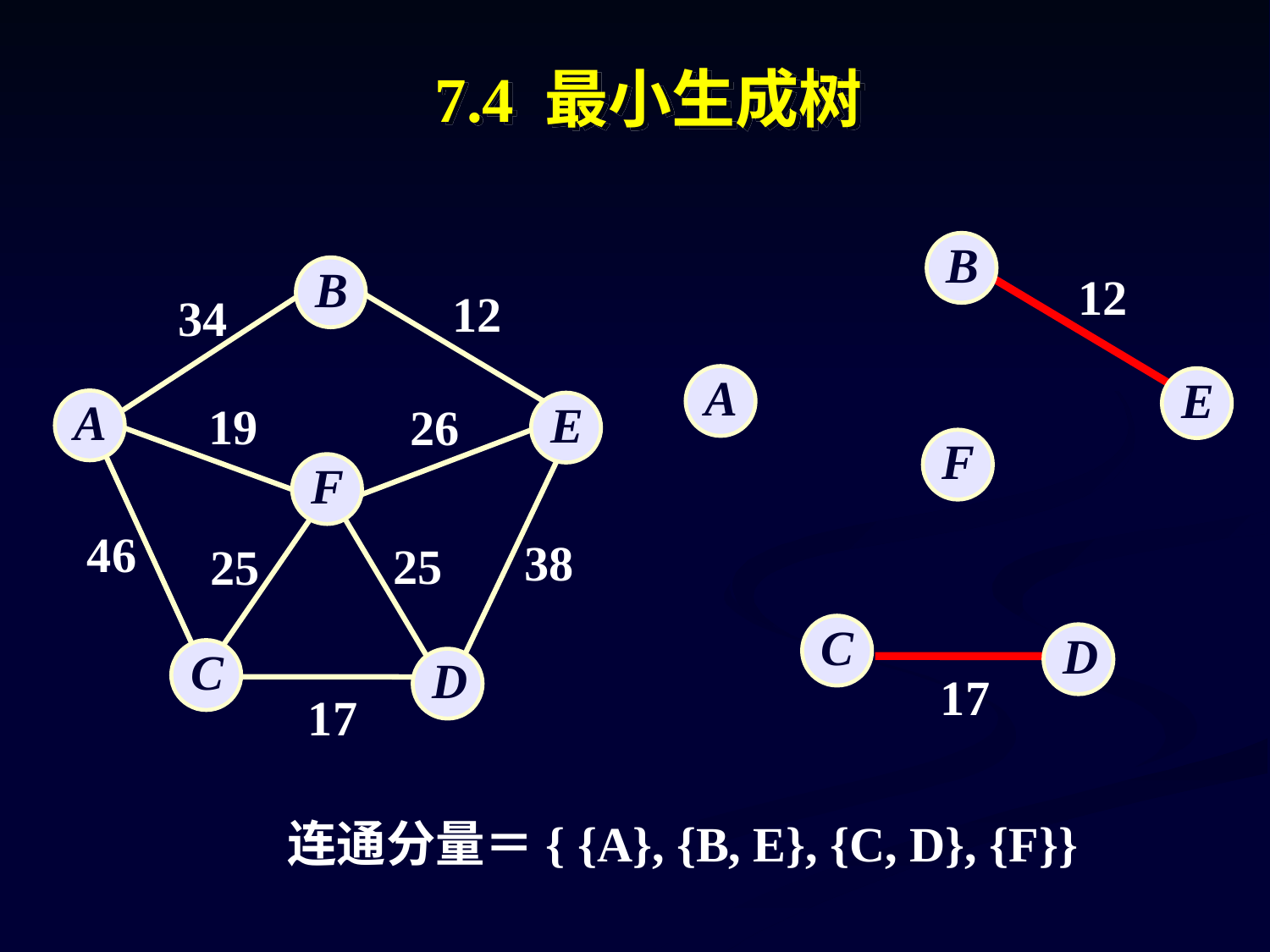

7.4 最小生成树
B

B

12

12
34

A
E

A
E

19
26
F

F

46
38
25
25
C

D

C

D

17

17
连通分量＝{ {A}, {B, E}, {C, D}, {F}}
79